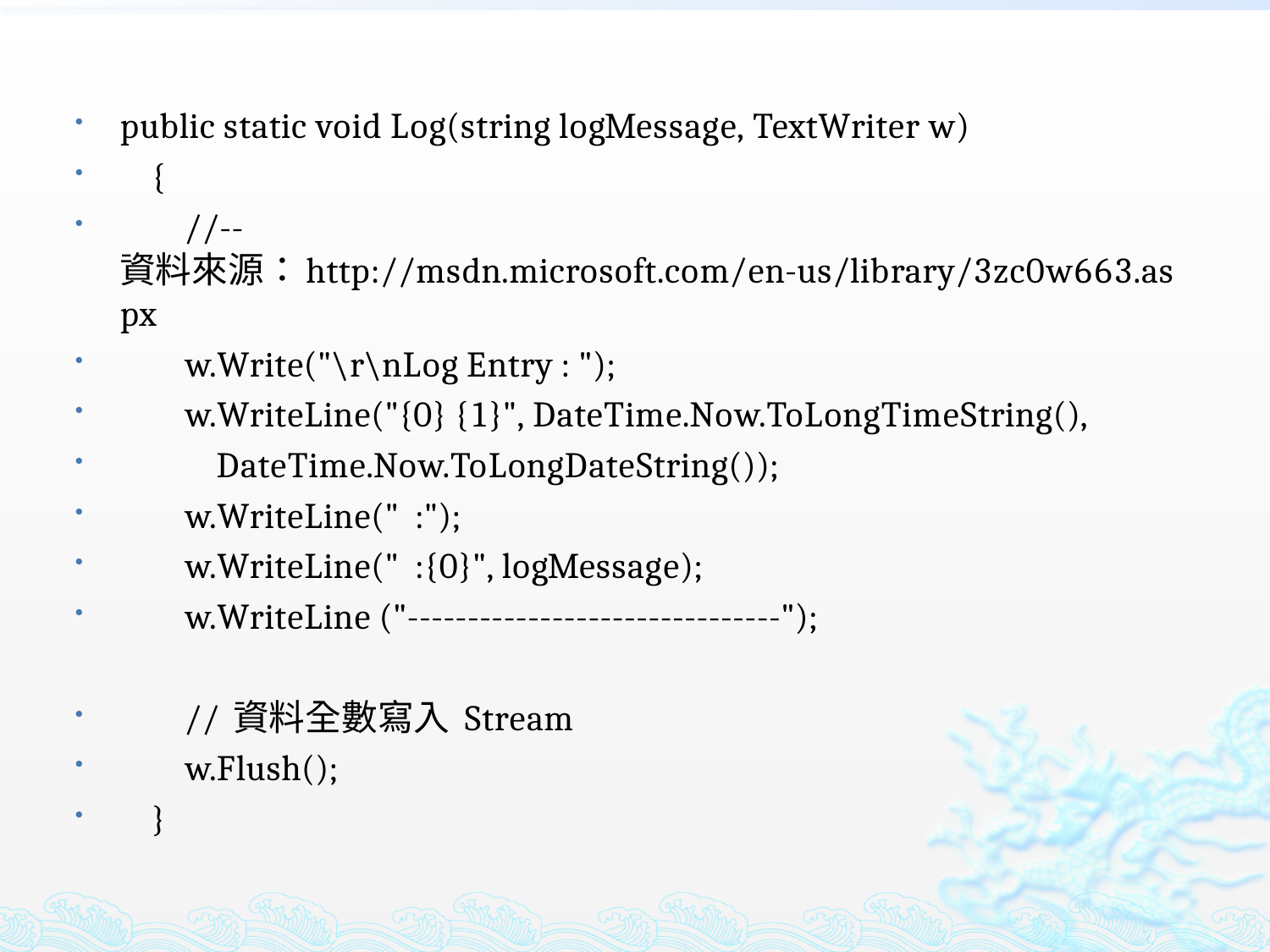

public static void Log(string logMessage, TextWriter w)
    {
        //-- 資料來源：http://msdn.microsoft.com/en-us/library/3zc0w663.aspx
        w.Write("\r\nLog Entry : ");
        w.WriteLine("{0} {1}", DateTime.Now.ToLongTimeString(),
            DateTime.Now.ToLongDateString());
        w.WriteLine("  :");
        w.WriteLine("  :{0}", logMessage);
        w.WriteLine ("-------------------------------");

        // 資料全數寫入 Stream
        w.Flush();
    }